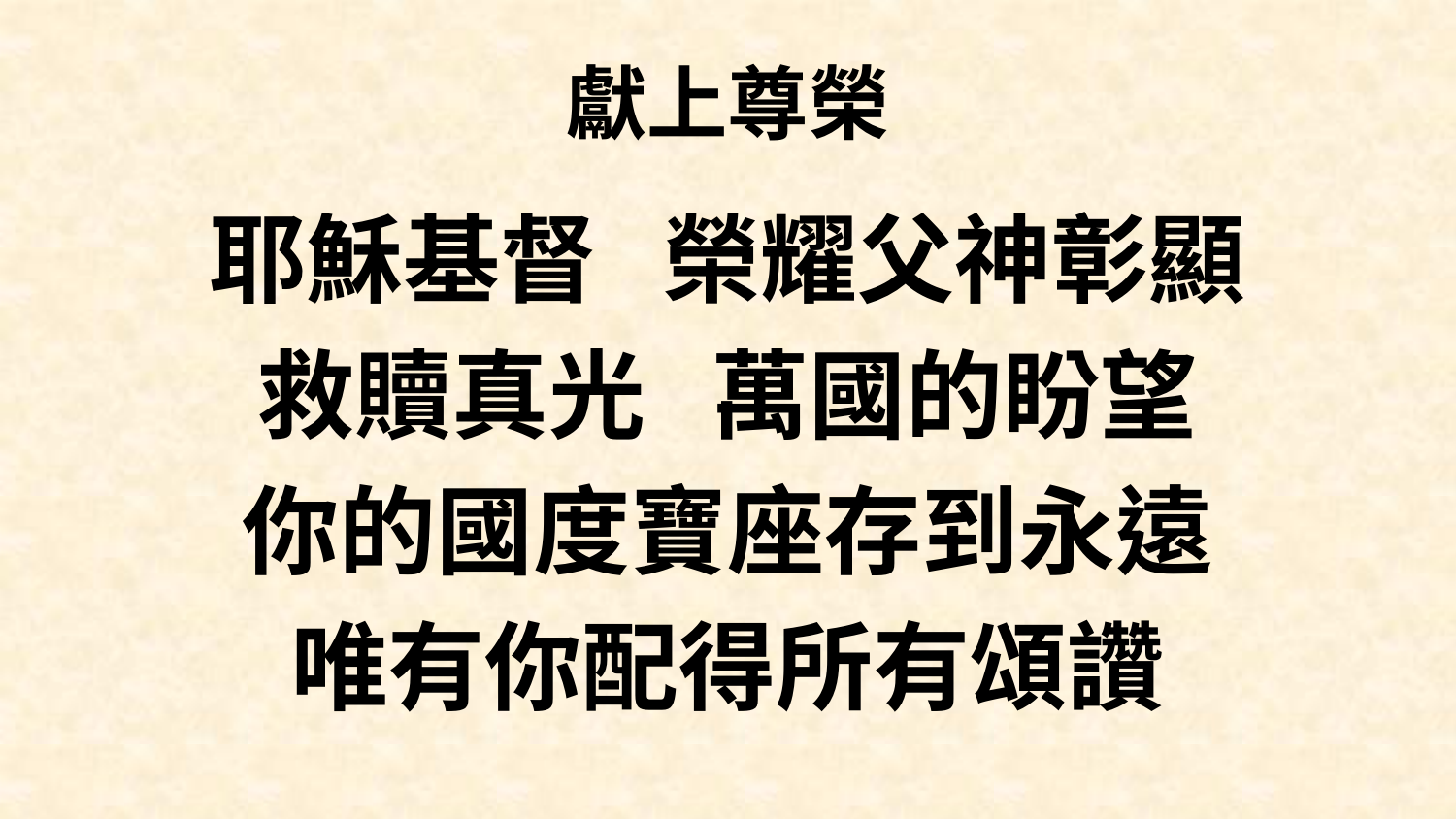

# 獻上尊榮
耶穌基督   榮耀父神彰顯
救贖真光   萬國的盼望
你的國度寶座存到永遠
唯有你配得所有頌讚